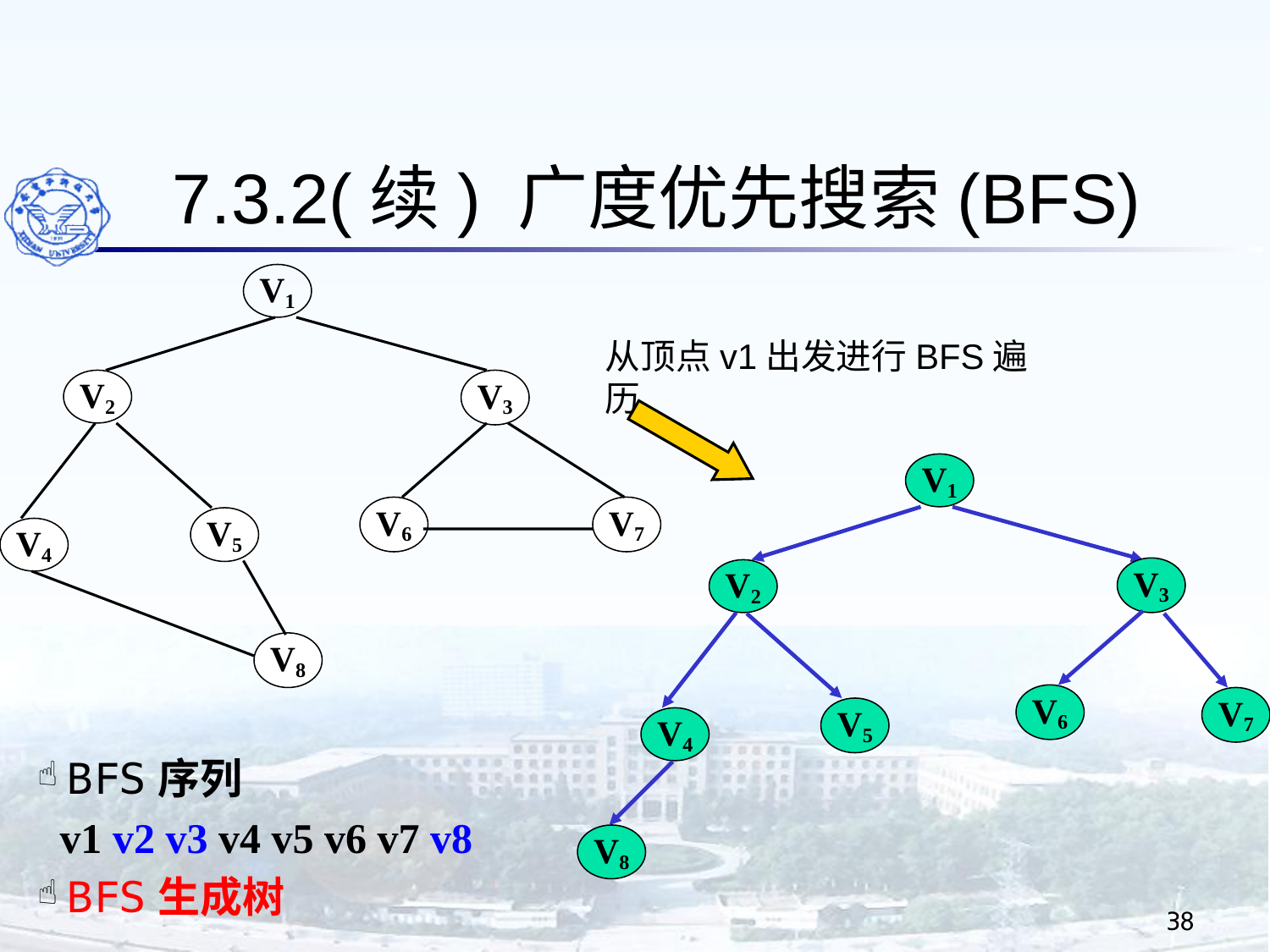

7.3.2(续) 广度优先搜索(BFS)
V1

V2

V3

V6

V7

V5

V4

V8

从顶点v1出发进行BFS遍历

V1

V3

V2

V6

V7

V5
V4

BFS序列
  v1 v2 v3 v4 v5 v6 v7 v8
BFS生成树

V8
38